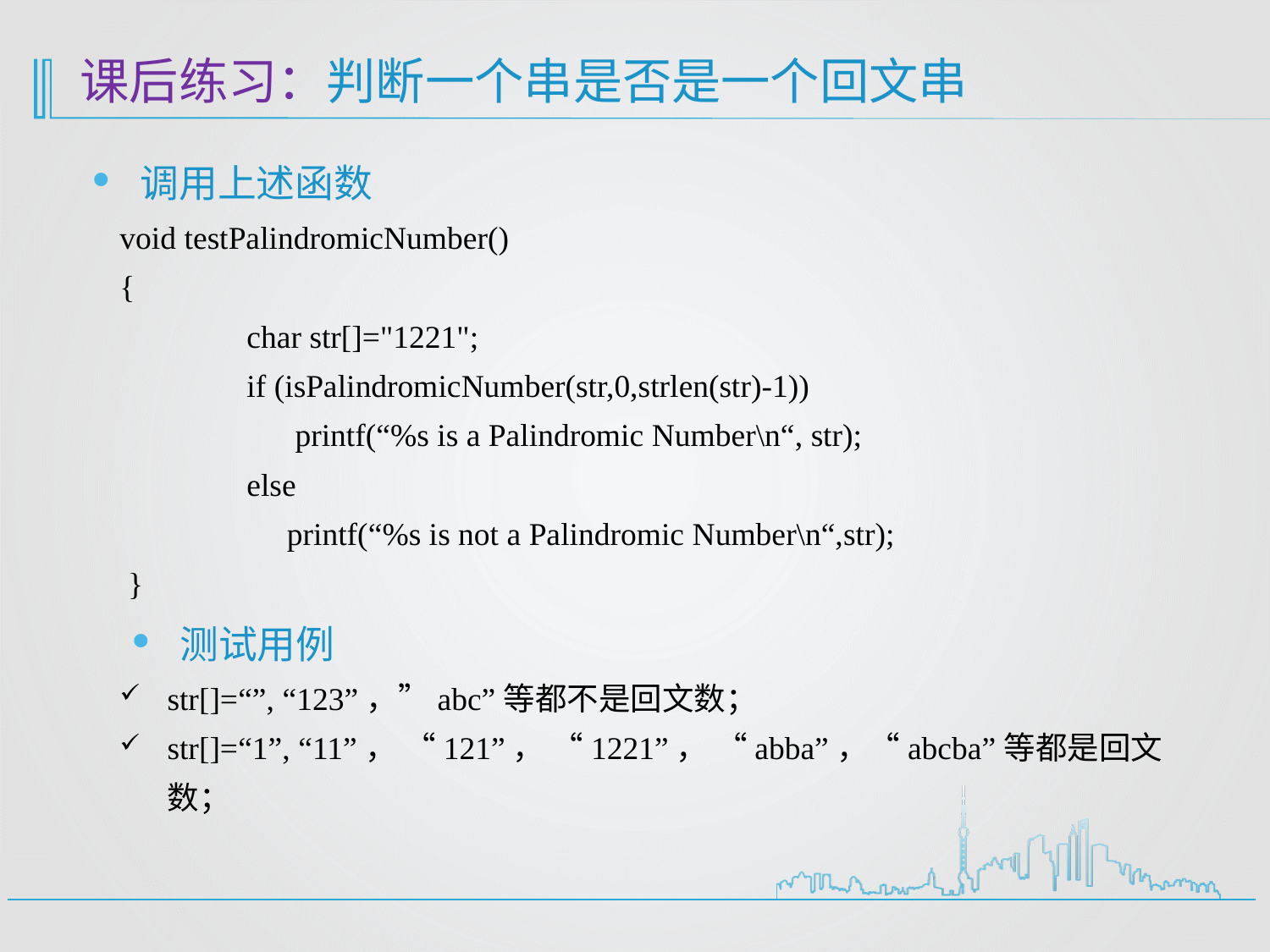

# 课后练习：判断一个串是否是一个回文串
调用上述函数
void testPalindromicNumber()
{
	char str[]="1221";
	if (isPalindromicNumber(str,0,strlen(str)-1))
	      printf(“%s is a Palindromic Number\n“, str);
	else
	     printf(“%s is not a Palindromic Number\n“,str);
 }
测试用例
str[]=“”, “123”，”abc”等都不是回文数；
str[]=“1”, “11”， “121”， “1221”， “abba”，“abcba”等都是回文数；